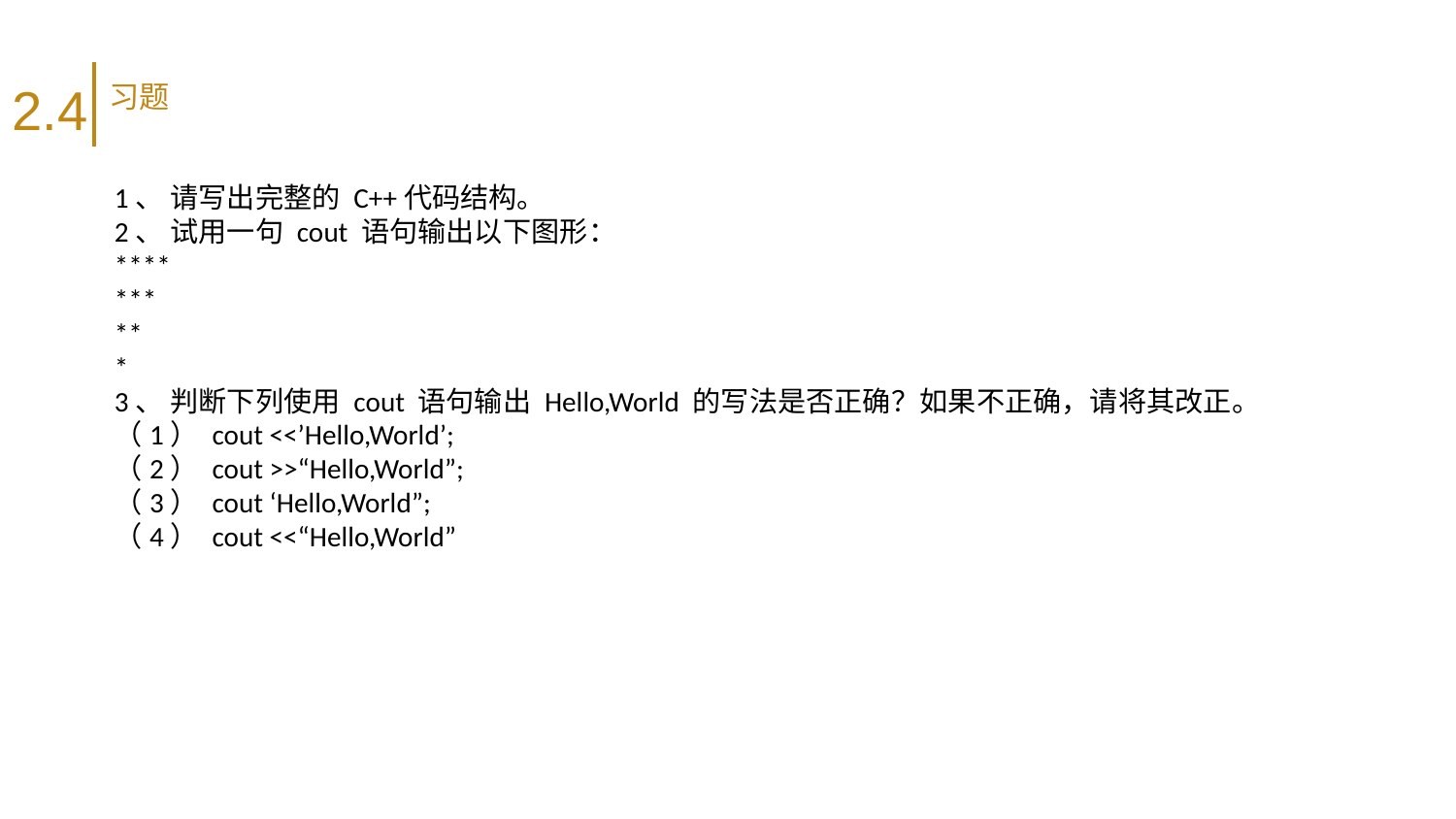

2.4
习题

1、 请写出完整的 C++代码结构。
2、 试用一句 cout 语句输出以下图形：
****
***
**
*
3、 判断下列使用 cout 语句输出 Hello,World 的写法是否正确？如果不正确，请将其改正。
（1） cout <<’Hello,World’;
（2） cout >>“Hello,World”;
（3） cout ‘Hello,World”;
（4） cout <<“Hello,World”